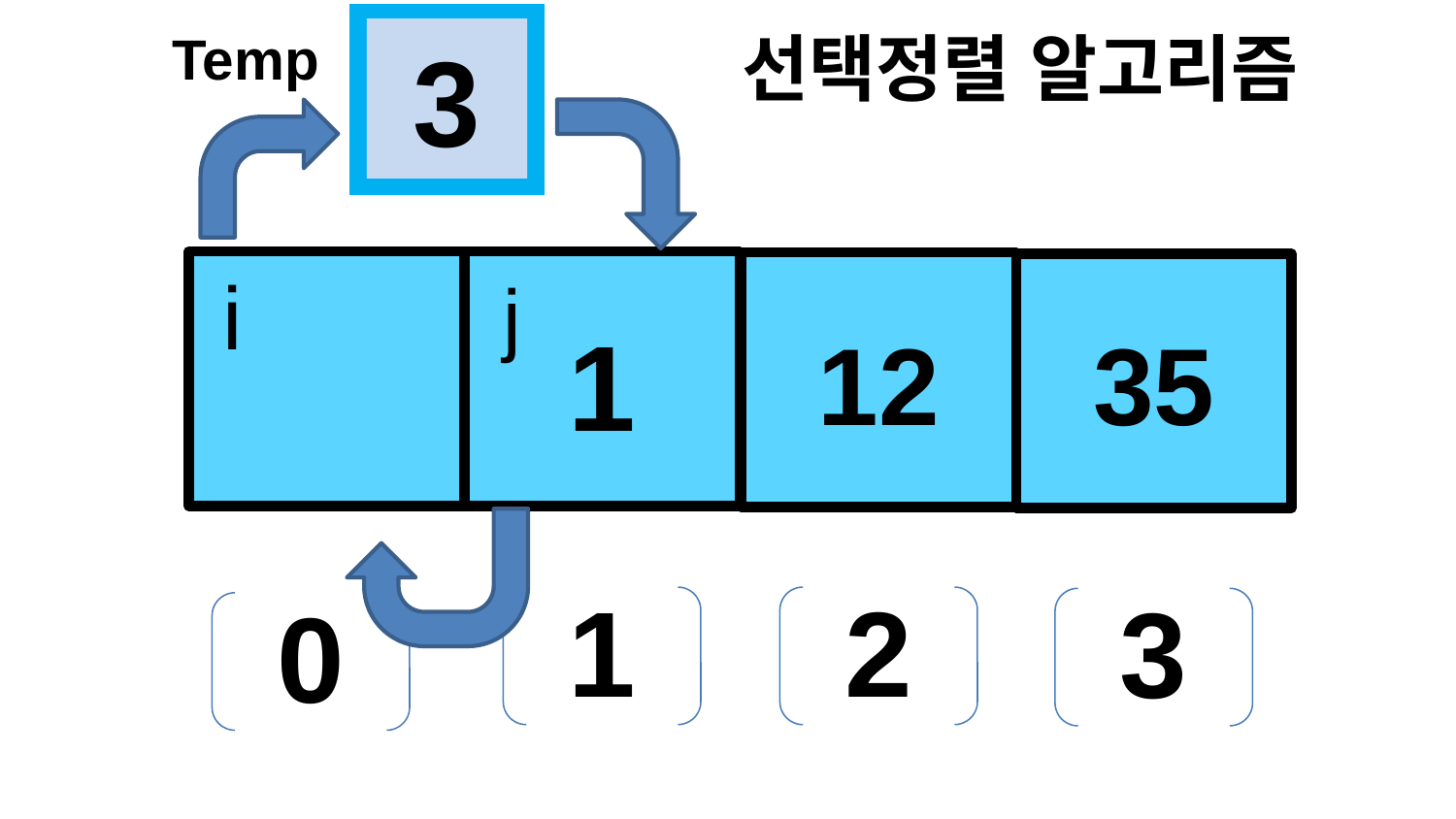

Temp
3

1

12
35
i
j

1

2

3

0

선택정렬 알고리즘